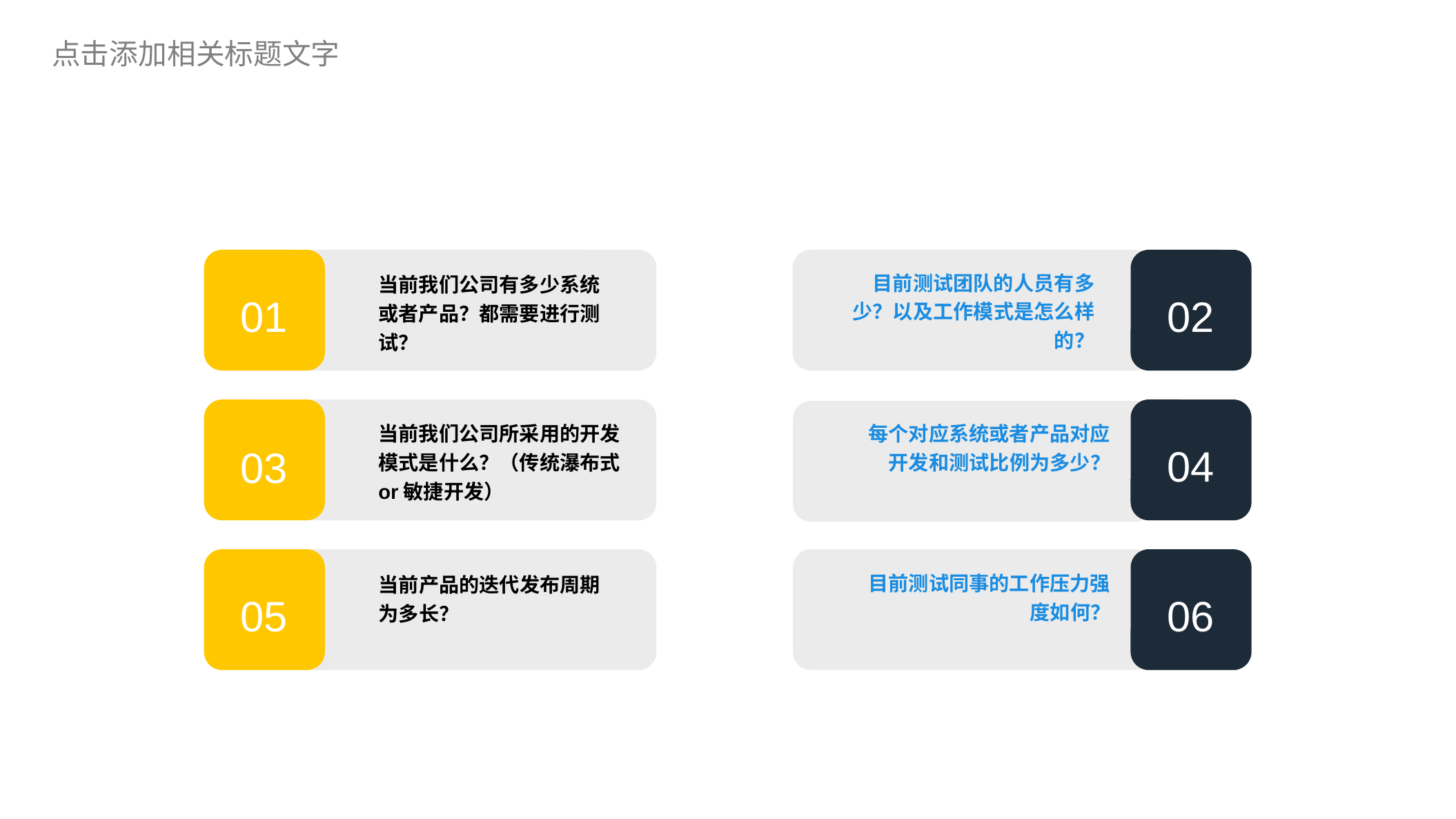

点击添加相关标题文字

当前我们公司有多少系统或者产品？都需要进行测试？
目前测试团队的人员有多少？以及工作模式是怎么样的？
01
02

当前我们公司所采用的开发模式是什么？（传统瀑布式or敏捷开发）
04
03

目前测试同事的工作压力强度如何？
当前产品的迭代发布周期为多长？
05
06
每个对应系统或者产品对应开发和测试比例为多少？